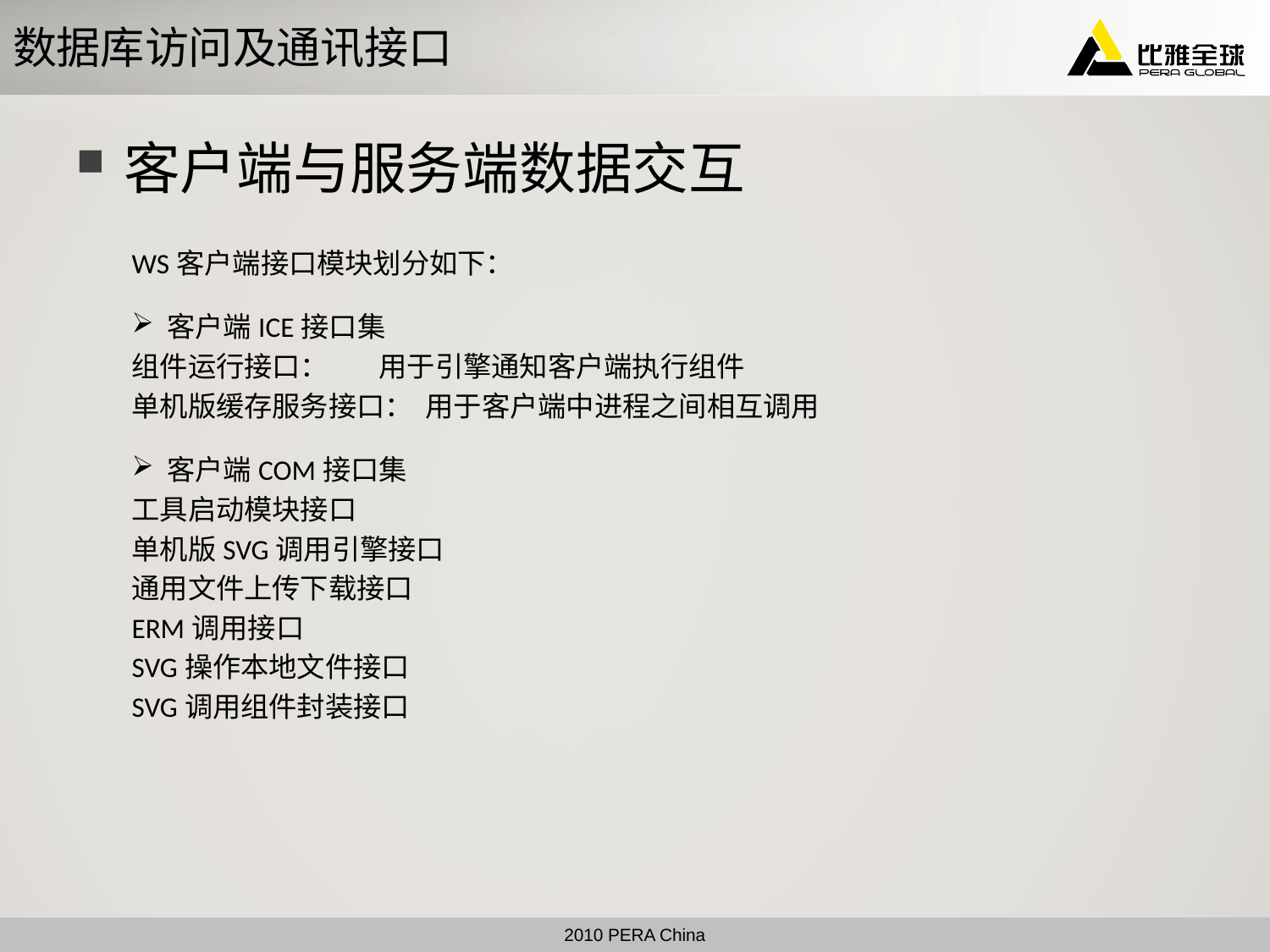

# 数据库访问及通讯接口
客户端与服务端数据交互

WS客户端接口模块划分如下：

 客户端ICE接口集
组件运行接口：        用于引擎通知客户端执行组件
单机版缓存服务接口：  用于客户端中进程之间相互调用

 客户端COM接口集
工具启动模块接口
单机版SVG调用引擎接口
通用文件上传下载接口
ERM调用接口
SVG操作本地文件接口
SVG调用组件封装接口